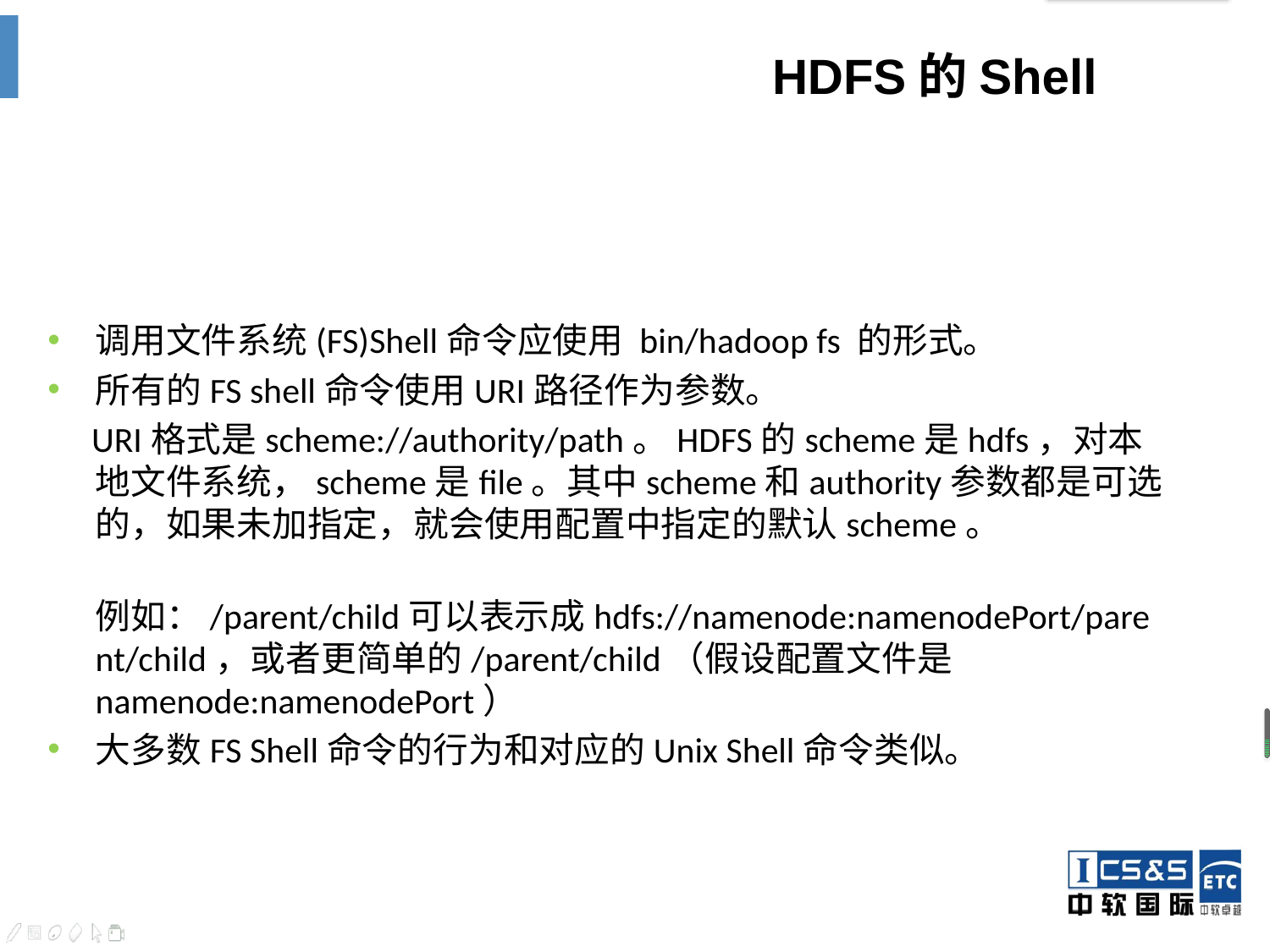

# HDFS的Shell
调用文件系统(FS)Shell命令应使用 bin/hadoop fs 的形式。
所有的FS shell命令使用URI路径作为参数。
　URI格式是scheme://authority/path。HDFS的scheme是hdfs，对本地文件系统，scheme是file。其中scheme和authority参数都是可选的，如果未加指定，就会使用配置中指定的默认scheme。
　例如：/parent/child可以表示成hdfs://namenode:namenodePort/parent/child，或者更简单的/parent/child（假设配置文件是namenode:namenodePort）
大多数FS Shell命令的行为和对应的Unix Shell命令类似。